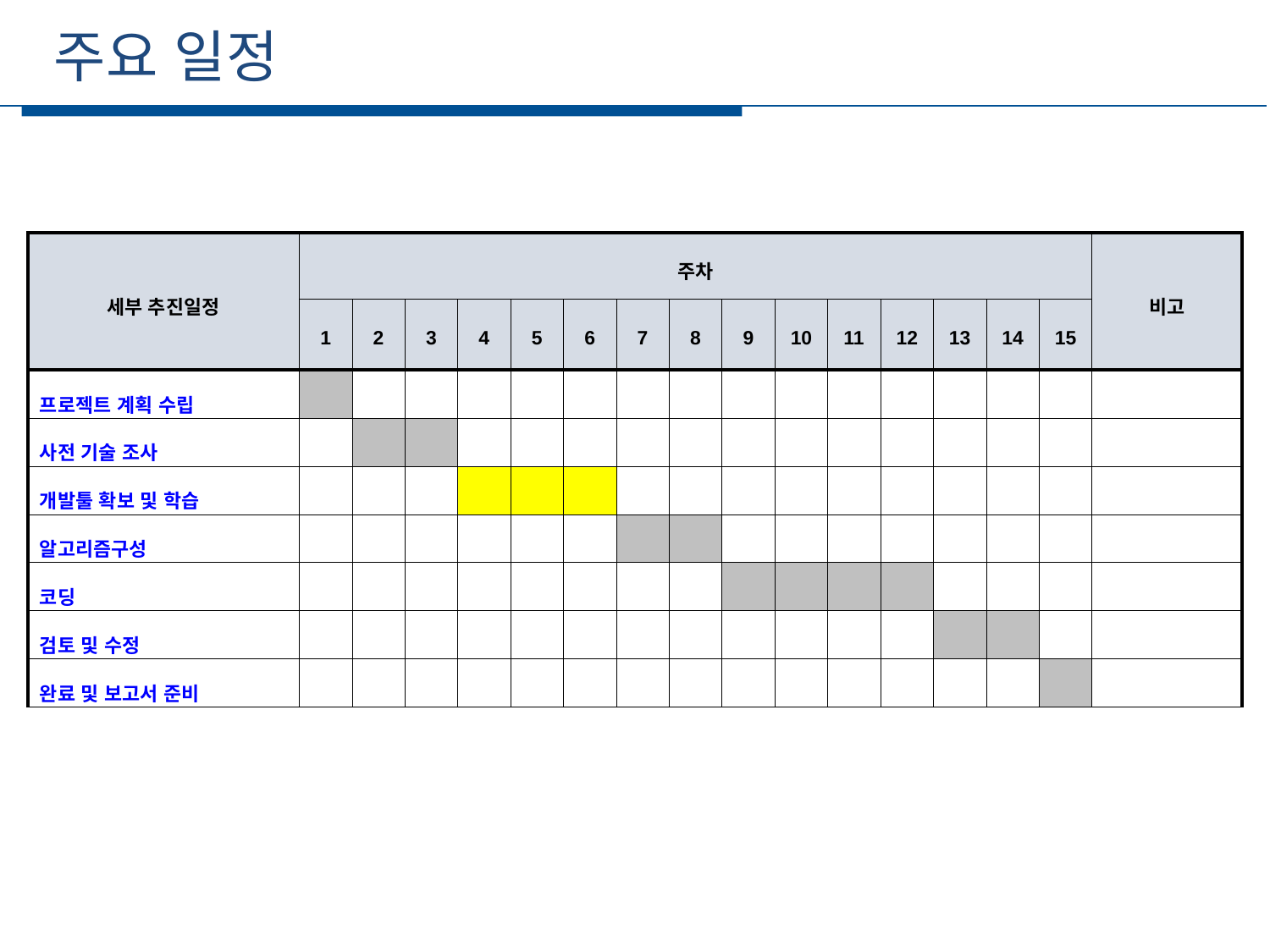

주요 일정
세부일정

| 세부 추진일정 | 주차 |  |  |  |  |  |  |  |  |  |  |  |  |  |  | 비고 |
| --- | --- | --- | --- | --- | --- | --- | --- | --- | --- | --- | --- | --- | --- | --- | --- | --- |
|  | 1 | 2 | 3 | 4 | 5 | 6 | 7 | 8 | 9 | 10 | 11 | 12 | 13 | 14 | 15 |  |
| 프로젝트 계획 수립 |  |  |  |  |  |  |  |  |  |  |  |  |  |  |  |  |
| 사전 기술 조사 |  |  |  |  |  |  |  |  |  |  |  |  |  |  |  |  |
| 개발툴 확보 및 학습 |  |  |  |  |  |  |  |  |  |  |  |  |  |  |  |  |
| 알고리즘구성 |  |  |  |  |  |  |  |  |  |  |  |  |  |  |  |  |
| 코딩 |  |  |  |  |  |  |  |  |  |  |  |  |  |  |  |  |
| 검토 및 수정 |  |  |  |  |  |  |  |  |  |  |  |  |  |  |  |  |
| 완료 및 보고서 준비 |  |  |  |  |  |  |  |  |  |  |  |  |  |  |  |  |